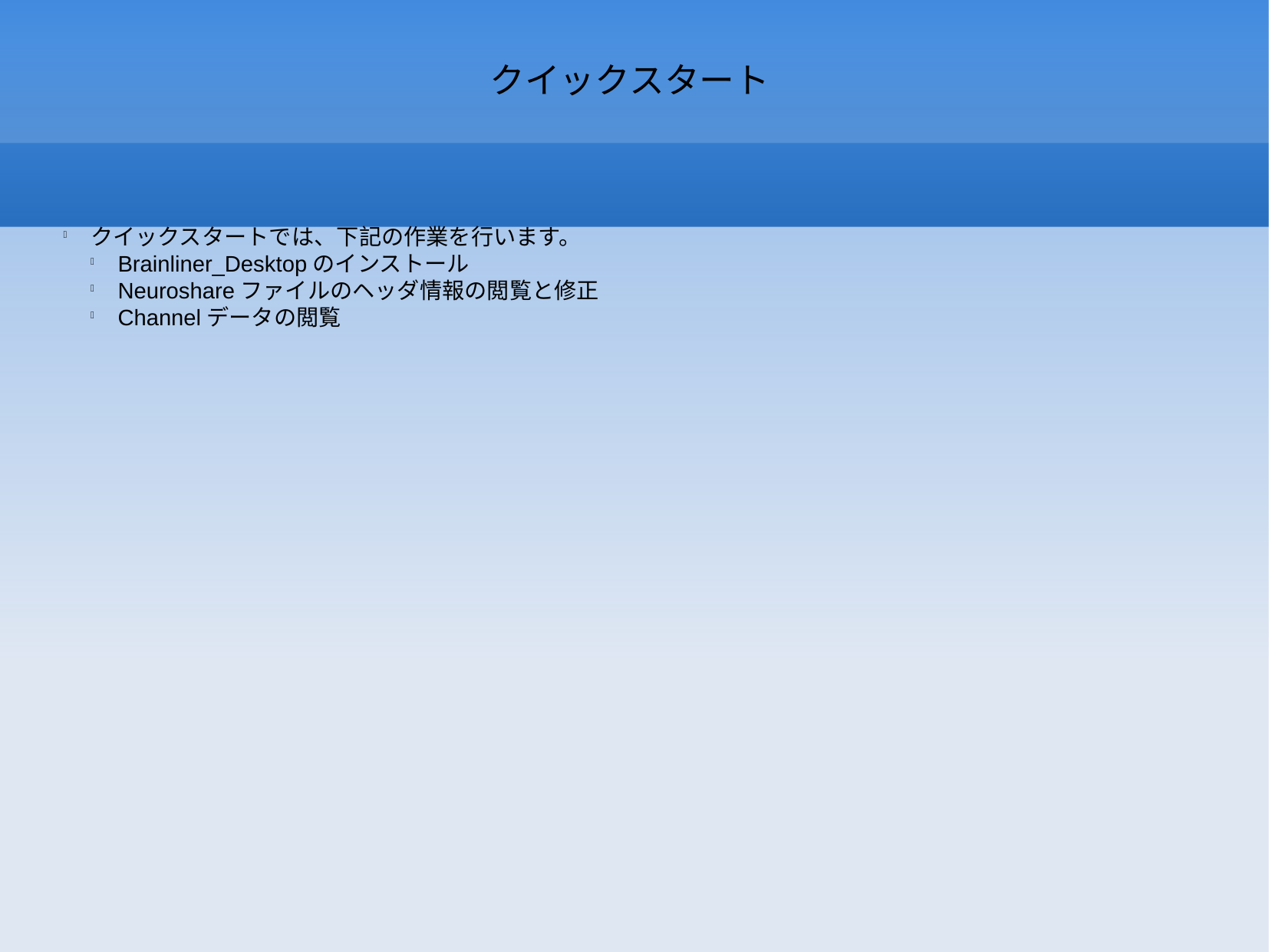

クイックスタート
クイックスタートでは、下記の作業を行います。
Brainliner_Desktopのインストール
Neuroshareファイルのヘッダ情報の閲覧と修正
Channelデータの閲覧